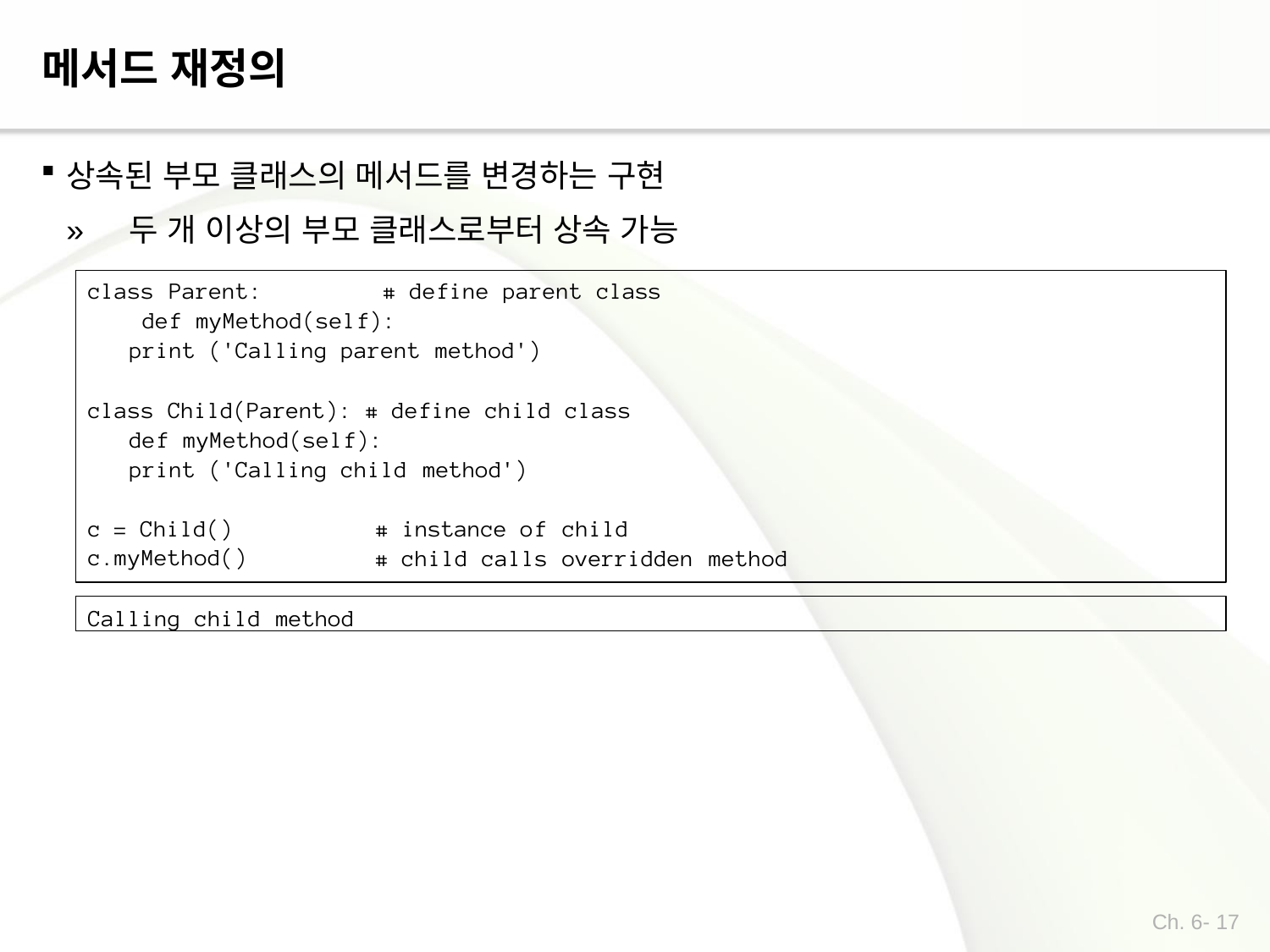

# 메서드 재정의
상속된 부모 클래스의 메서드를 변경하는 구현
»	두 개 이상의 부모 클래스로부터 상속 가능
class Parent:	# define parent class  def myMethod(self):
print ('Calling parent method')

class Child(Parent): # define child class  def myMethod(self):
print ('Calling child method')

c = Child()  c.myMethod()
# instance of child
# child calls overridden method
Calling child method
Ch. 6- 17